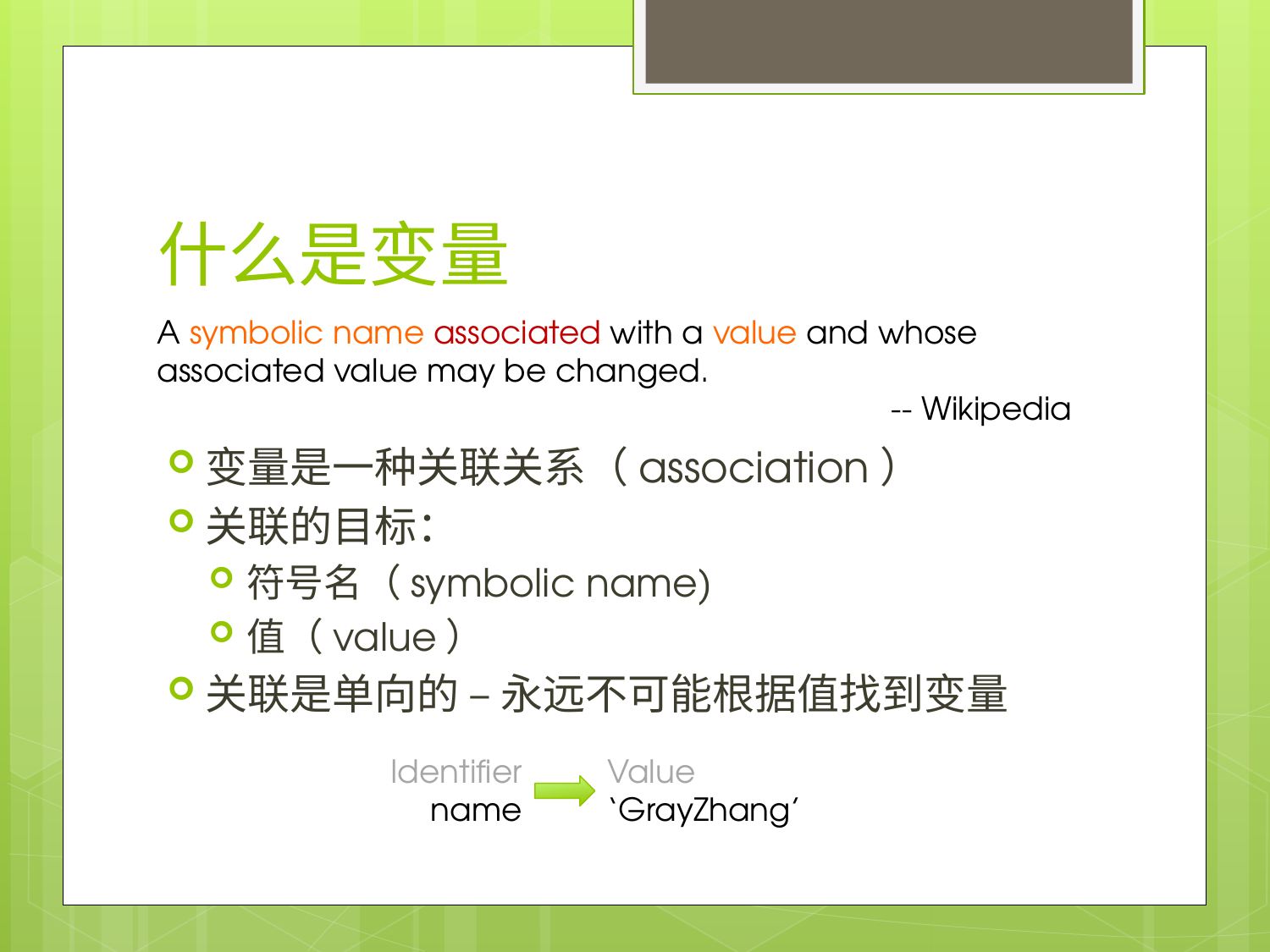

# 什么是变量
A symbolic name associated with a value and whose associated value may be changed.
-- Wikipedia
变量是一种关联关系（association）
关联的目标：
符号名（symbolic name)
值（value）
关联是单向的 – 永远不可能根据值找到变量
Value
‘GrayZhang’
Identifier
name